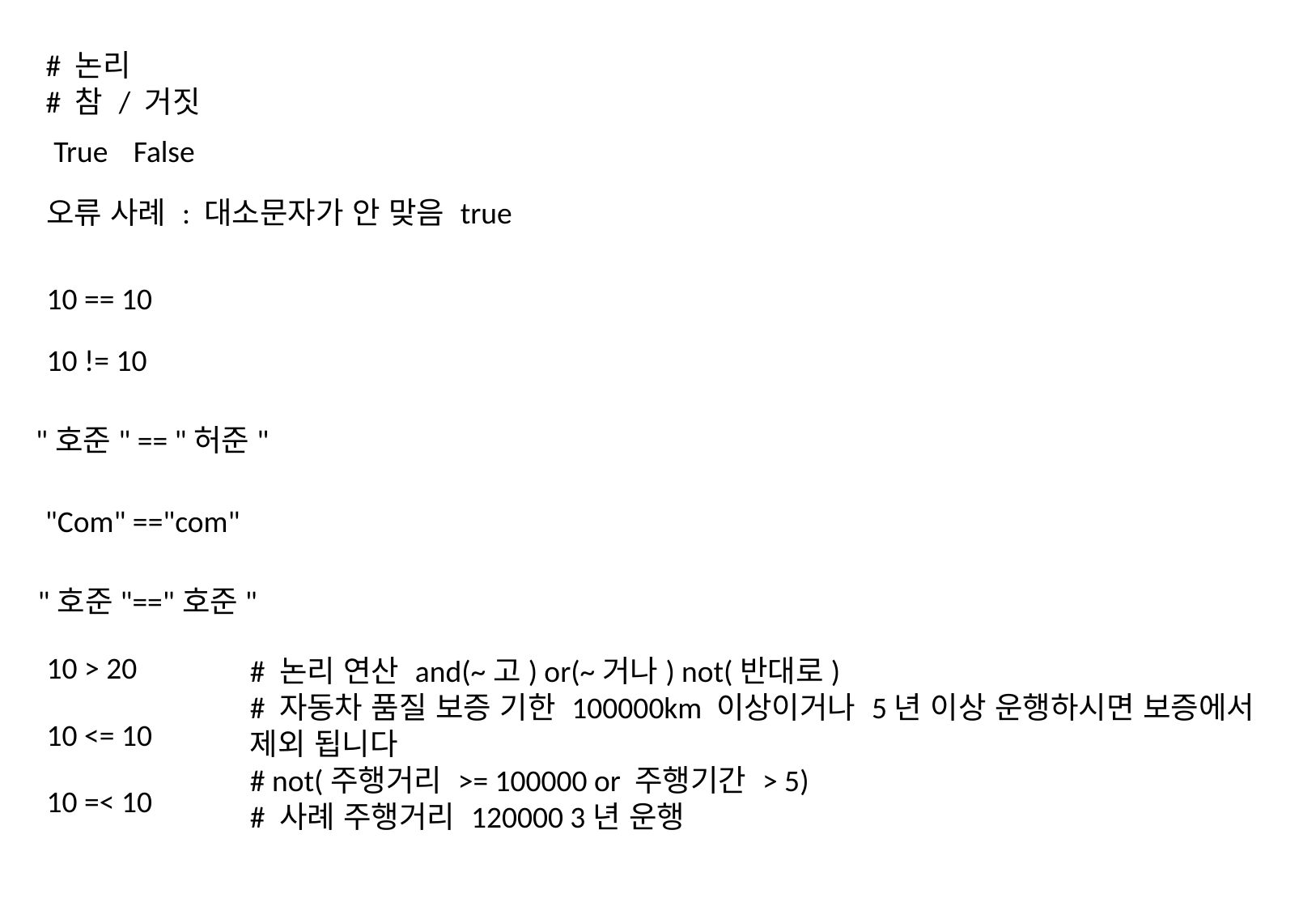

# 논리
# 참 / 거짓
True
False
오류 사례 : 대소문자가 안 맞음 true
10 == 10
10 != 10
"호준" == "허준"
"Com" =="com"
"호준"=="호준"
10 > 20
# 논리 연산 and(~고) or(~거나) not(반대로)
# 자동차 품질 보증 기한 100000km 이상이거나 5년 이상 운행하시면 보증에서 제외 됩니다
# not(주행거리 >= 100000 or 주행기간 > 5)
# 사례 주행거리 120000 3년 운행
10 <= 10
10 =< 10